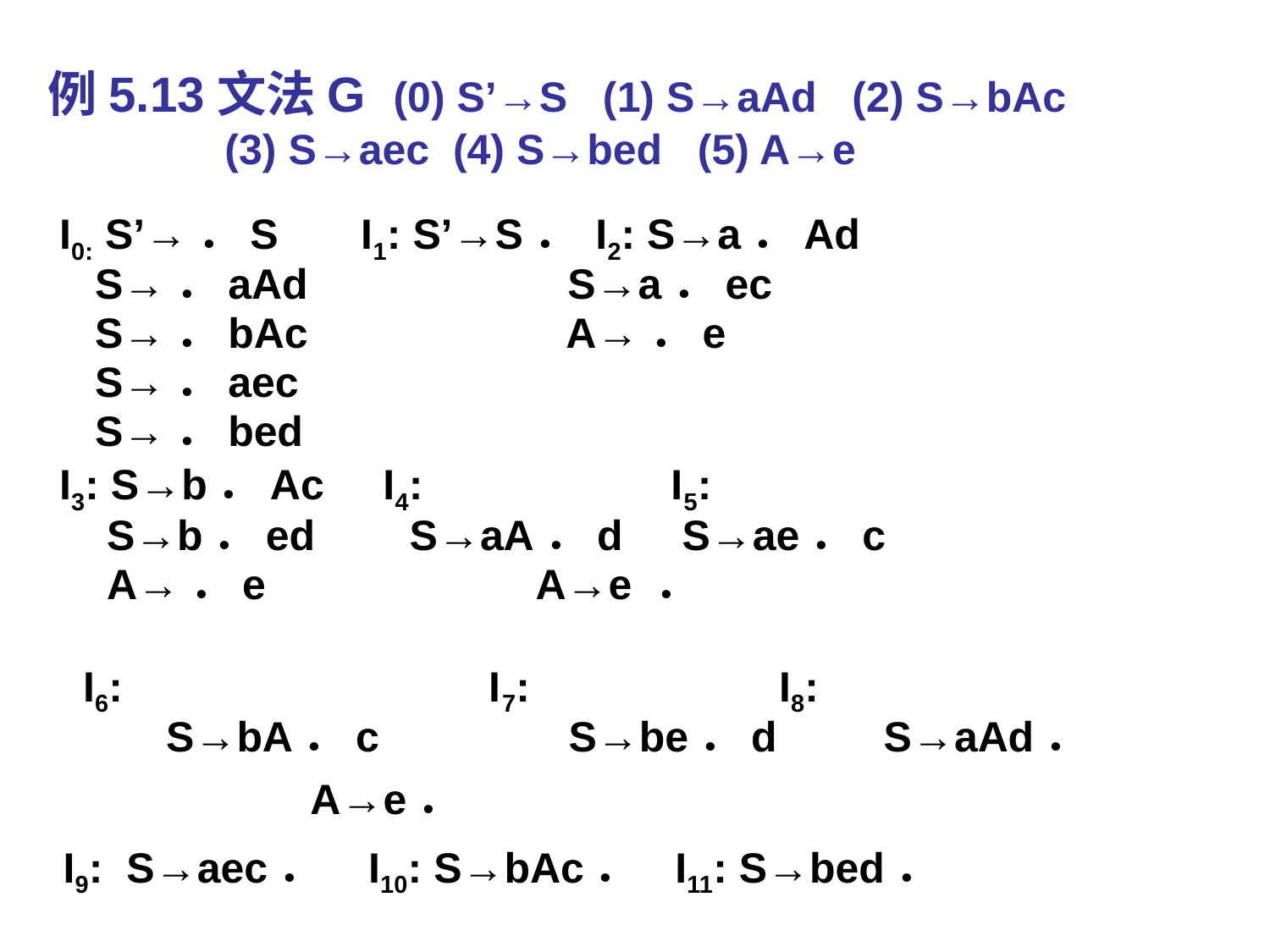

# 例5.13文法G  (0) S’→S   (1) S→aAd   (2) S→bAc (3) S→aec  (4) S→bed   (5) A→e
 I0: S’→．S       I1: S’→S． I2: S→a．Ad
    S→．aAd                      S→a．ec
    S→．bAc                      A→．e
    S→．aec
    S→．bed
 I3: S→b．Ac     I4:                     I5:
     S→b．ed        S→aA．d     S→ae．c
     A→．e                       A→e ．

   I6:                               I7:                     I8:
          S→bA．c                S→be．d         S→aAd．
                      A→e．
 I9:  S→aec．    I10: S→bAc．   I11: S→bed．
84